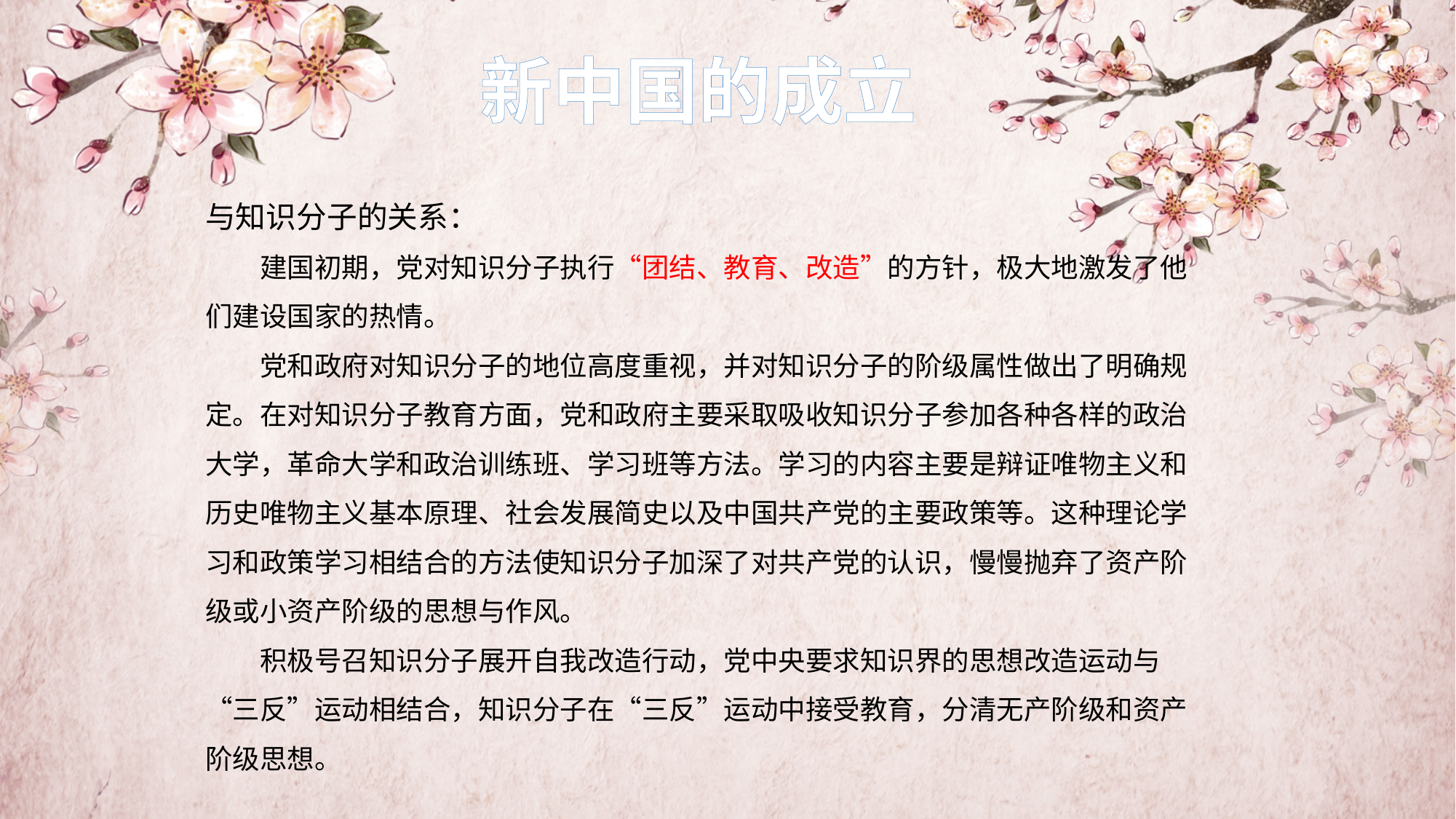

新中国的成立
与知识分子的关系：
建国初期，党对知识分子执行“团结、教育、改造”的方针，极大地激发了他们建设国家的热情。
党和政府对知识分子的地位高度重视，并对知识分子的阶级属性做出了明确规定。在对知识分子教育方面，党和政府主要采取吸收知识分子参加各种各样的政治大学，革命大学和政治训练班、学习班等方法。学习的内容主要是辩证唯物主义和历史唯物主义基本原理、社会发展简史以及中国共产党的主要政策等。这种理论学习和政策学习相结合的方法使知识分子加深了对共产党的认识，慢慢抛弃了资产阶级或小资产阶级的思想与作风。
积极号召知识分子展开自我改造行动，党中央要求知识界的思想改造运动与“三反”运动相结合，知识分子在“三反”运动中接受教育，分清无产阶级和资产阶级思想。